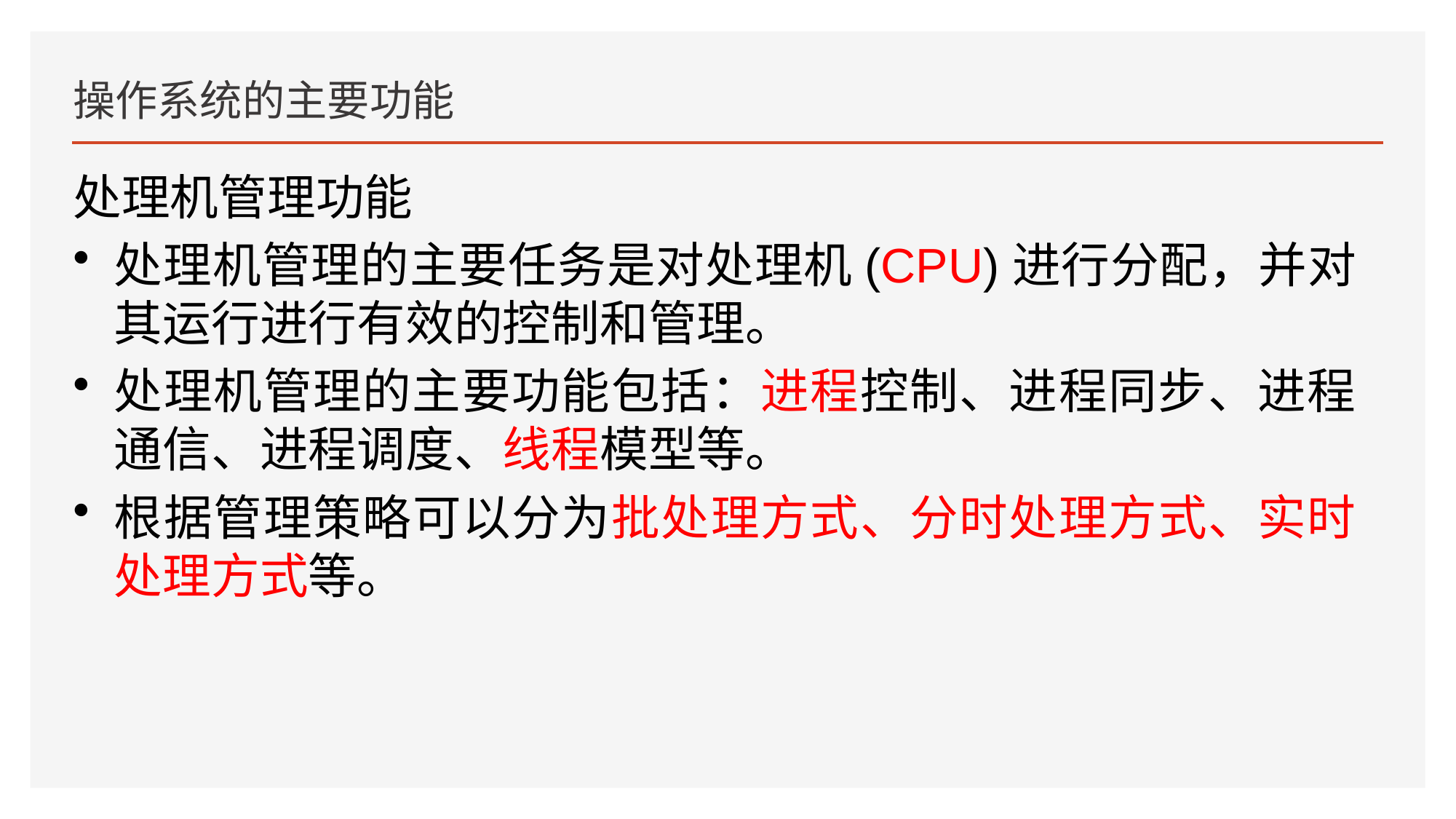

# 操作系统的主要功能
处理机管理功能
处理机管理的主要任务是对处理机(CPU)进行分配，并对其运行进行有效的控制和管理。
处理机管理的主要功能包括：进程控制、进程同步、进程通信、进程调度、线程模型等。
根据管理策略可以分为批处理方式、分时处理方式、实时处理方式等。